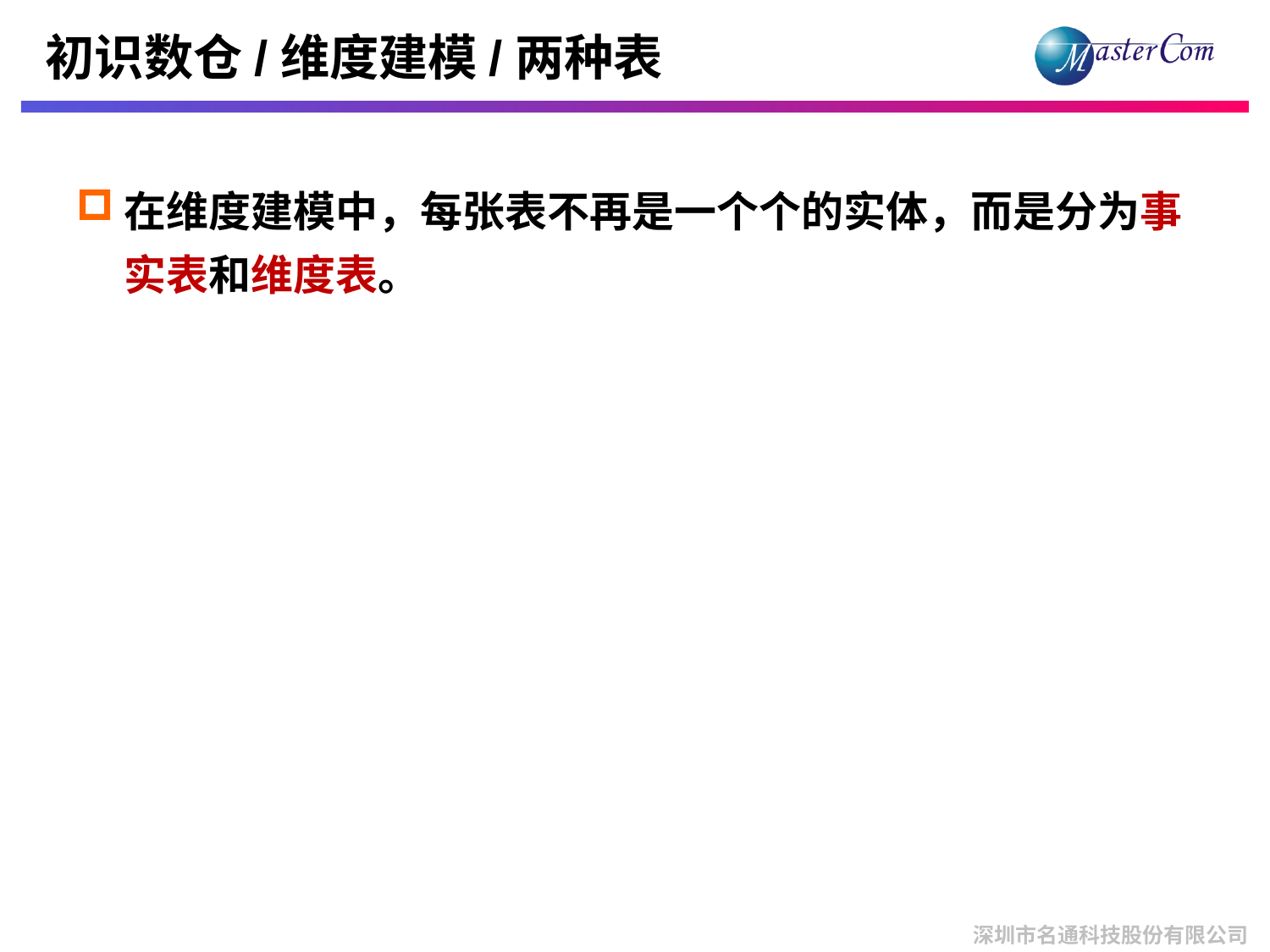

# 初识数仓/维度建模/两种表
在维度建模中，每张表不再是一个个的实体，而是分为事实表和维度表。